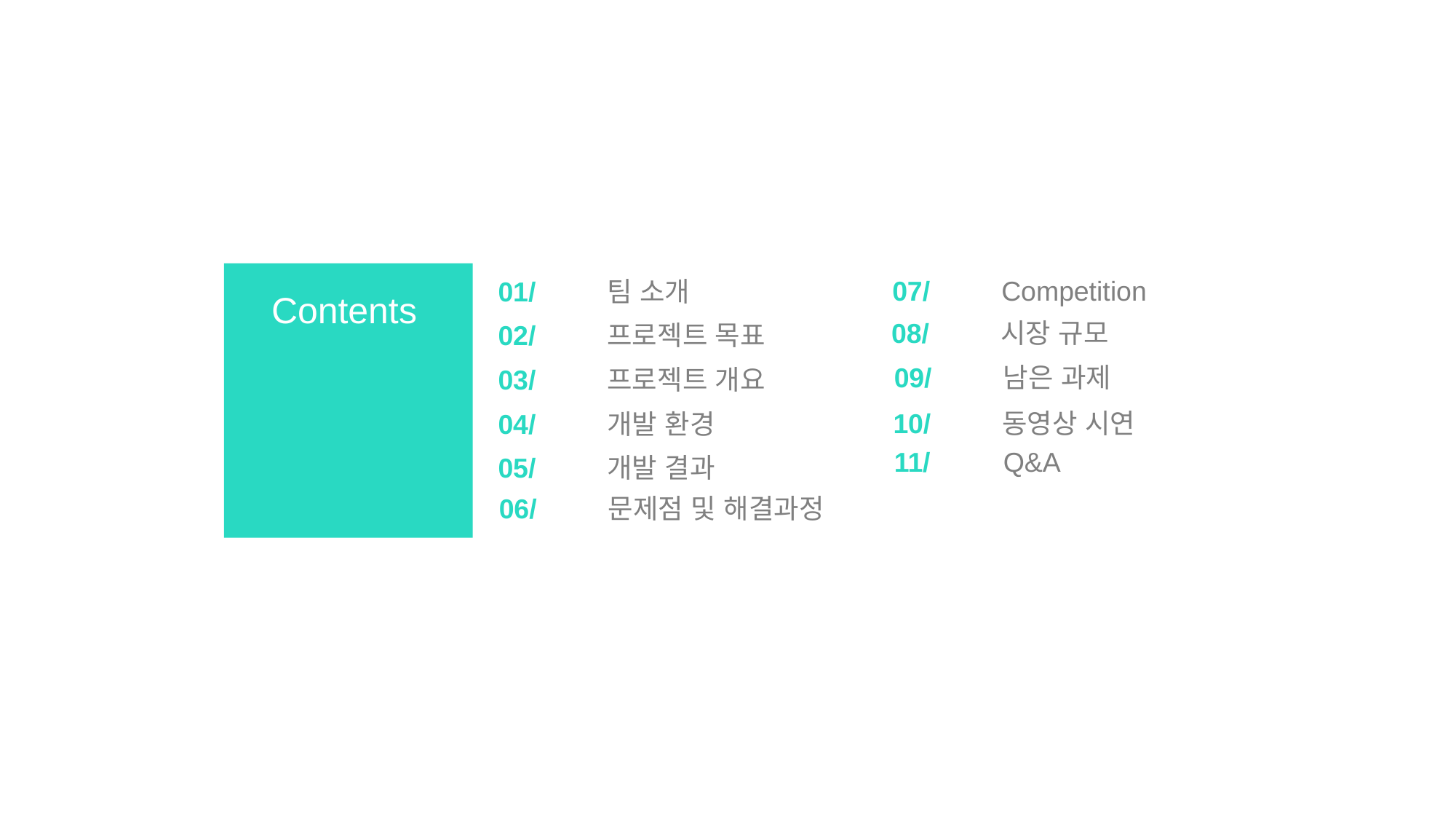

Contents
07/ 	Competition
01/ 	팀 소개
02/ 	프로젝트 목표
03/ 	프로젝트 개요
04/ 	개발 환경
05/ 	개발 결과
08/ 	시장 규모
09/ 	남은 과제
10/ 	동영상 시연
11/ 	Q&A
06/ 	문제점 및 해결과정